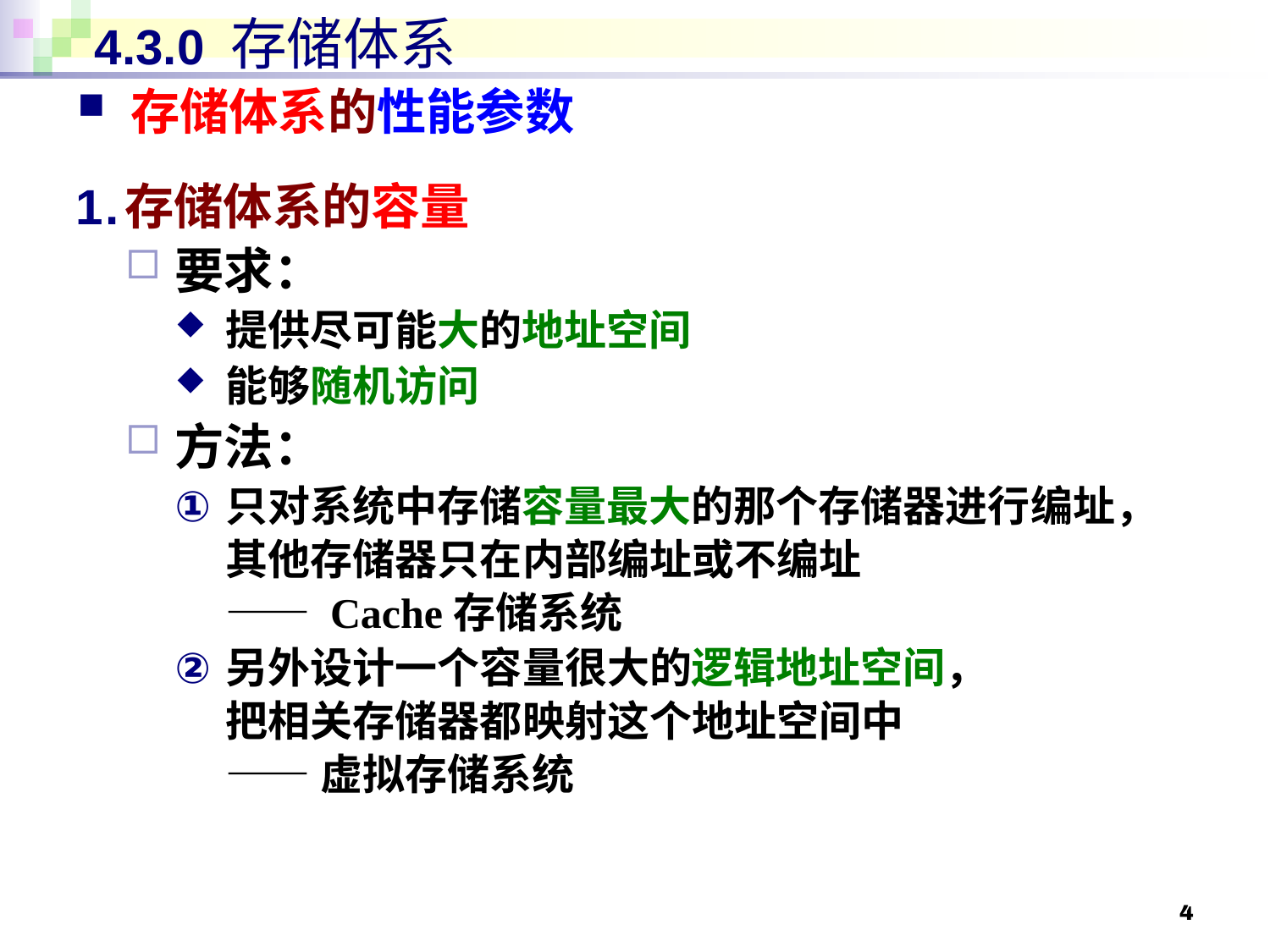

# 4.3.0 存储体系
 存储体系的性能参数
存储体系的容量
要求：
提供尽可能大的地址空间
能够随机访问
方法：
只对系统中存储容量最大的那个存储器进行编址，
其他存储器只在内部编址或不编址
—— Cache存储系统
另外设计一个容量很大的逻辑地址空间，
把相关存储器都映射这个地址空间中
—— 虚拟存储系统

4